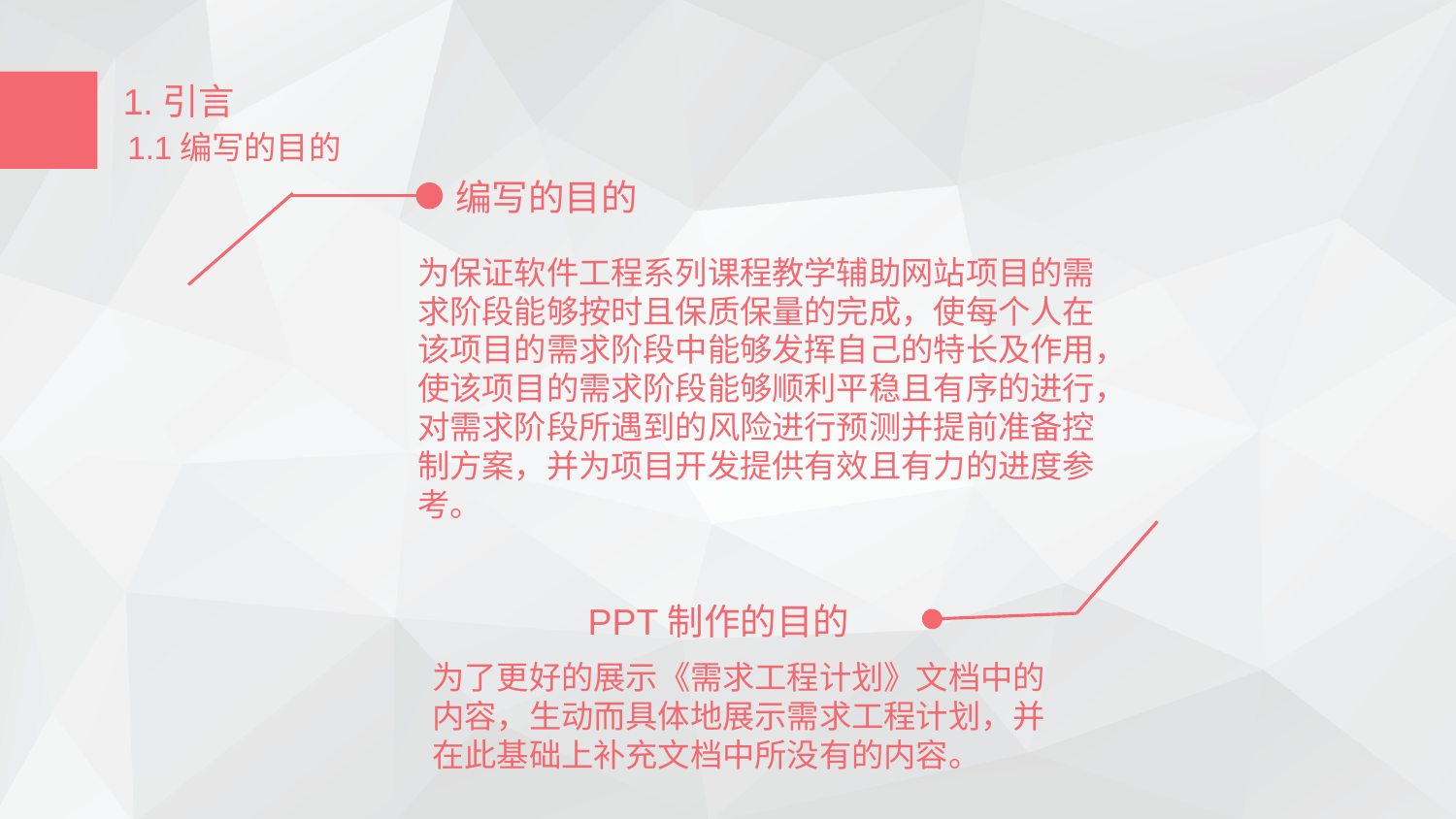

1.引言
1.1编写的目的
编写的目的

为保证软件工程系列课程教学辅助网站项目的需求阶段能够按时且保质保量的完成，使每个人在该项目的需求阶段中能够发挥自己的特长及作用，使该项目的需求阶段能够顺利平稳且有序的进行，对需求阶段所遇到的风险进行预测并提前准备控制方案，并为项目开发提供有效且有力的进度参考。

PPT制作的目的
为了更好的展示《需求工程计划》文档中的内容，生动而具体地展示需求工程计划，并在此基础上补充文档中所没有的内容。